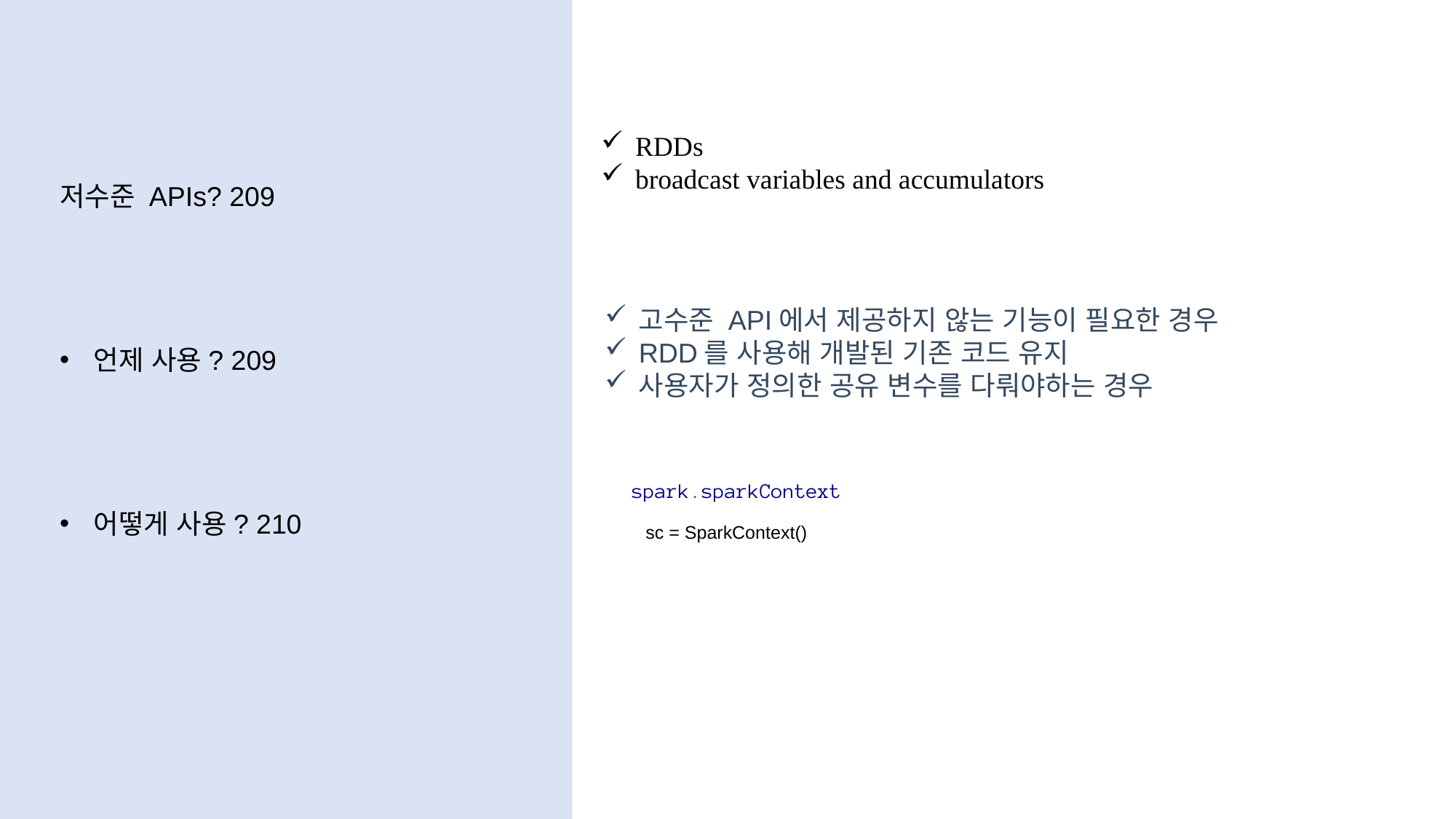

저수준 APIs? 209
언제 사용? 209
어떻게 사용? 210
RDDs
broadcast variables and accumulators

고수준 API에서 제공하지 않는 기능이 필요한 경우
RDD를 사용해 개발된 기존 코드 유지
사용자가 정의한 공유 변수를 다뤄야하는 경우
spark.sparkContext
sc = SparkContext()